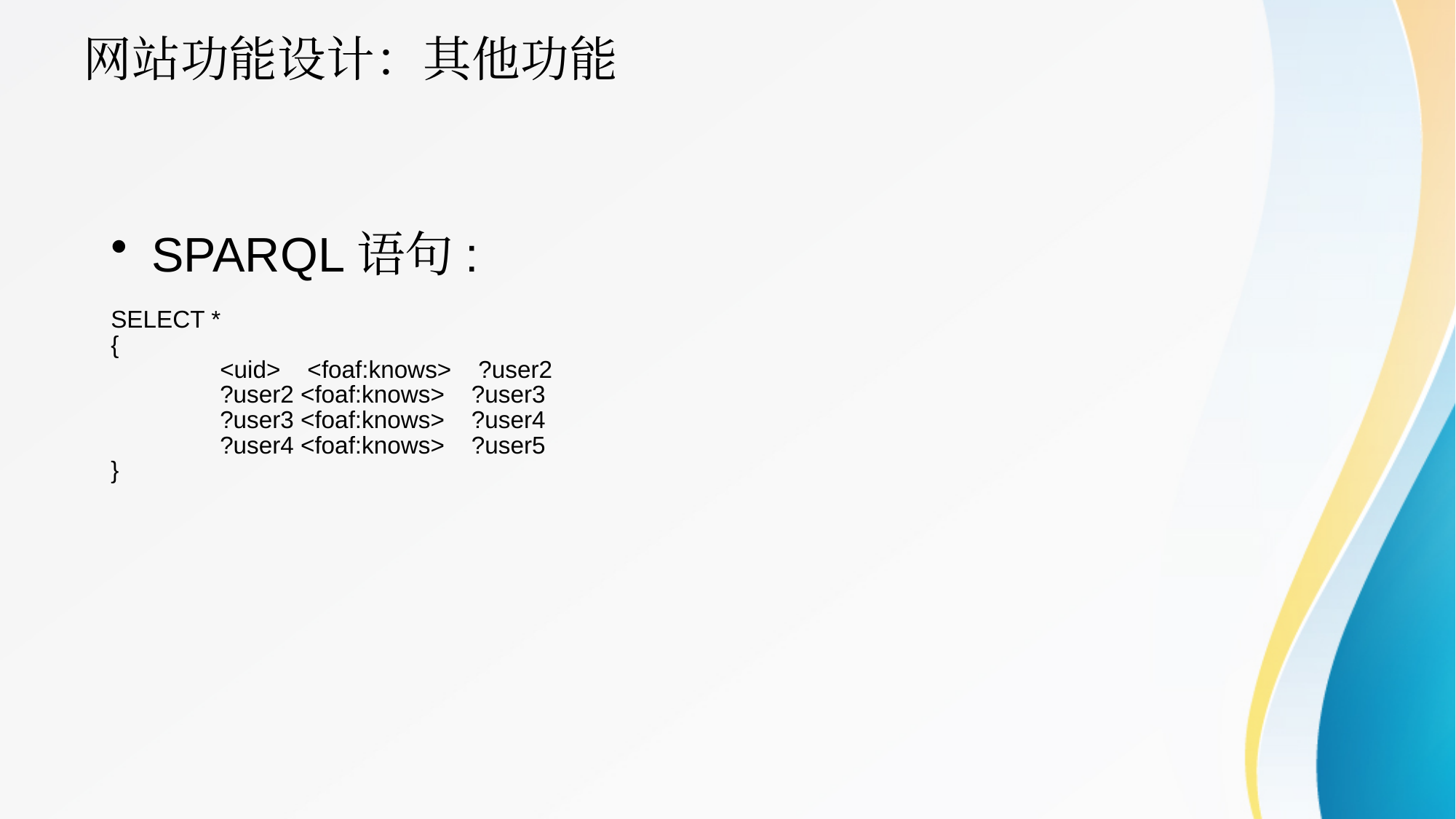

# 网站功能设计：其他功能
SPARQL语句:

SELECT *
{
  	<uid>    <foaf:knows>    ?user2
	?user2 <foaf:knows>    ?user3
	?user3 <foaf:knows>    ?user4
	?user4 <foaf:knows>    ?user5
}